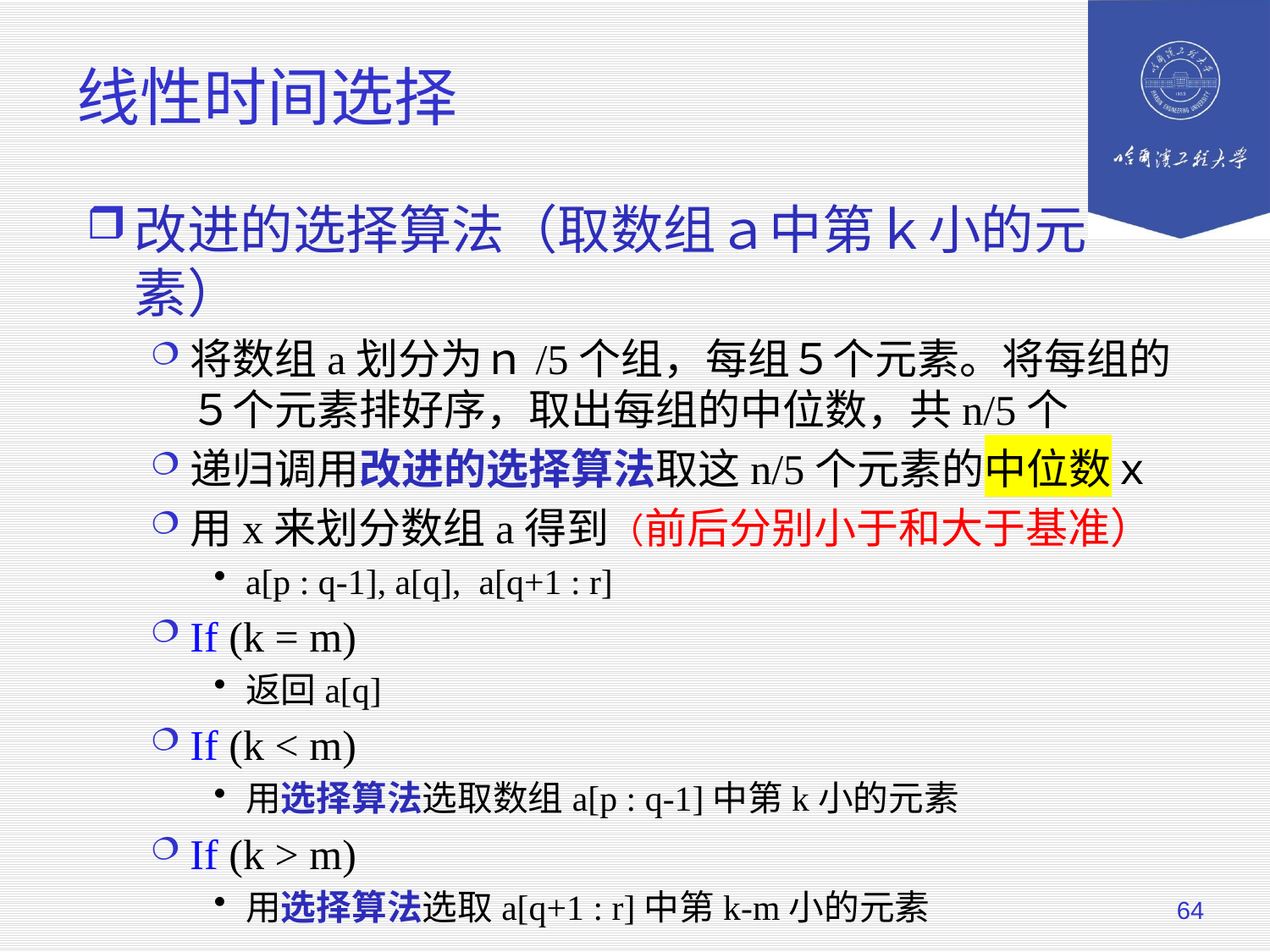

# 线性时间选择
改进的选择算法（取数组ａ中第ｋ小的元素）
将数组a划分为ｎ/5个组，每组５个元素。将每组的５个元素排好序，取出每组的中位数，共n/5个
递归调用改进的选择算法取这n/5个元素的中位数ｘ
用x来划分数组a得到（前后分别小于和大于基准）
a[p : q-1], a[q],  a[q+1 : r]
If (k = m)
返回a[q]
If (k < m)
用选择算法选取数组a[p : q-1]中第k小的元素
If (k > m)
用选择算法选取a[q+1 : r]中第k-m小的元素

64